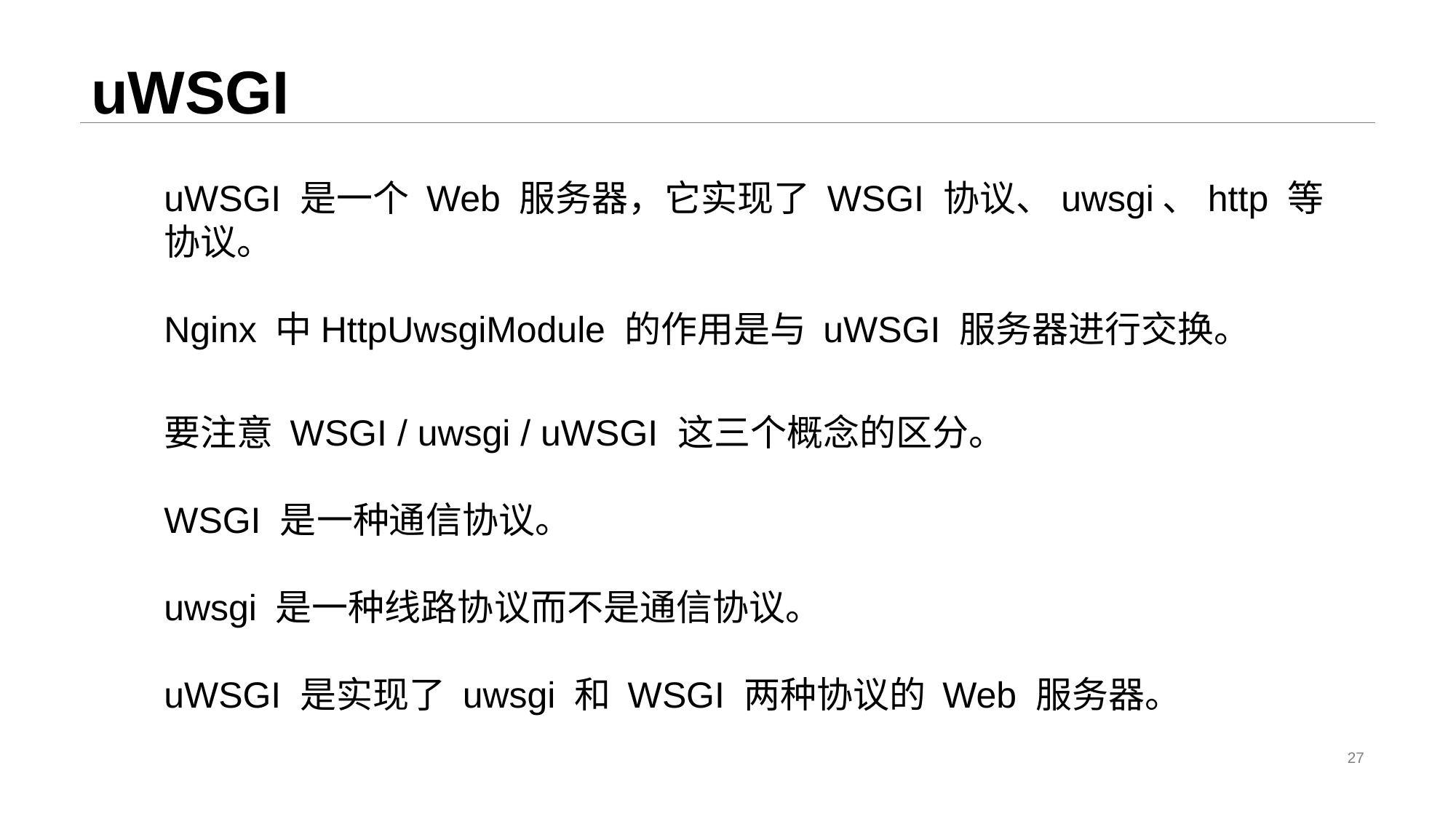

# uWSGI
uWSGI 是一个 Web 服务器，它实现了 WSGI 协议、uwsgi、http 等协议。

Nginx 中HttpUwsgiModule 的作用是与 uWSGI 服务器进行交换。
要注意 WSGI / uwsgi / uWSGI 这三个概念的区分。

WSGI 是一种通信协议。

uwsgi 是一种线路协议而不是通信协议。

uWSGI 是实现了 uwsgi 和 WSGI 两种协议的 Web 服务器。

27